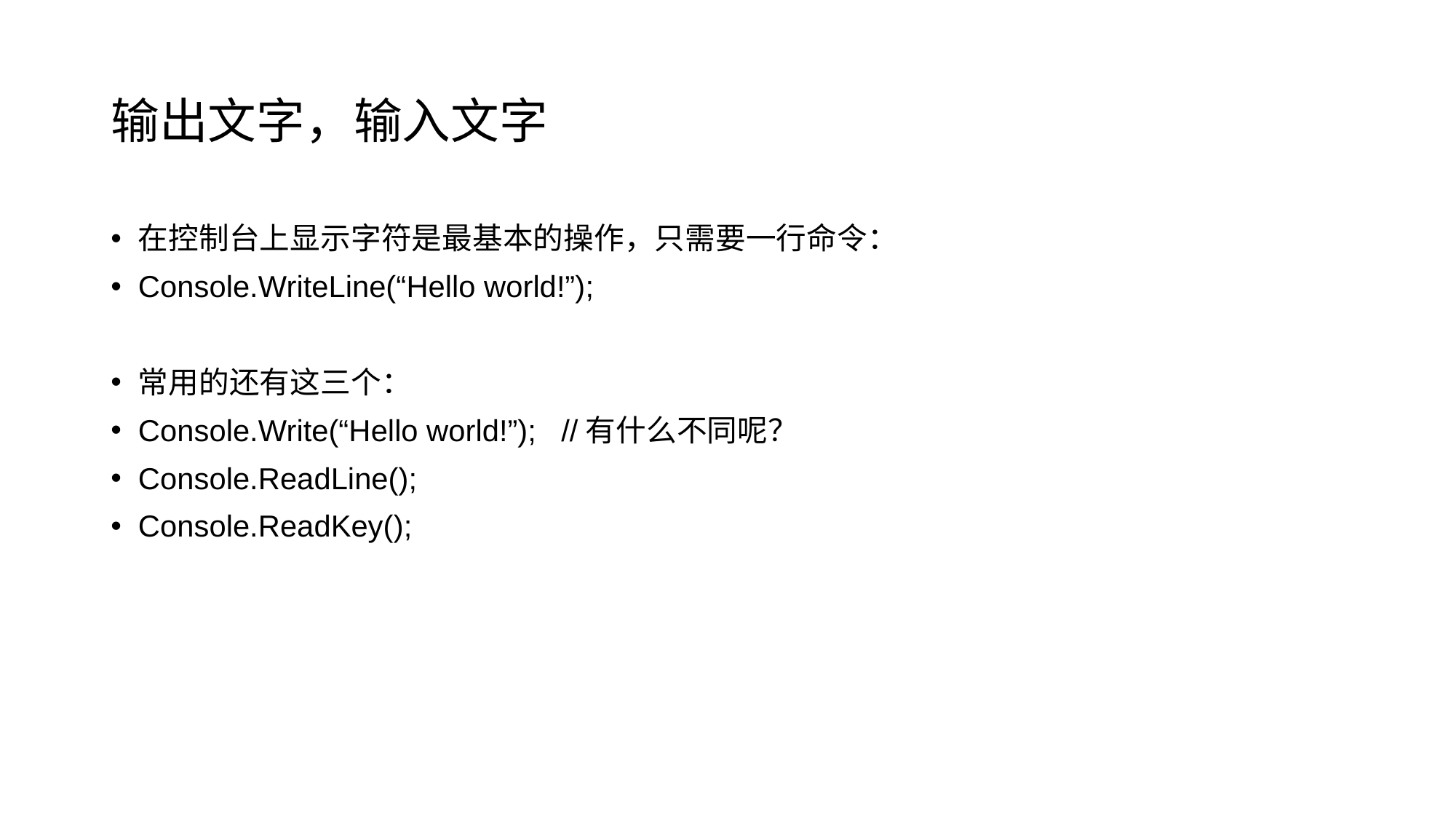

# 输出文字，输入文字
在控制台上显示字符是最基本的操作，只需要一行命令：
Console.WriteLine(“Hello world!”);

常用的还有这三个：
Console.Write(“Hello world!”);   //有什么不同呢？
Console.ReadLine();
Console.ReadKey();